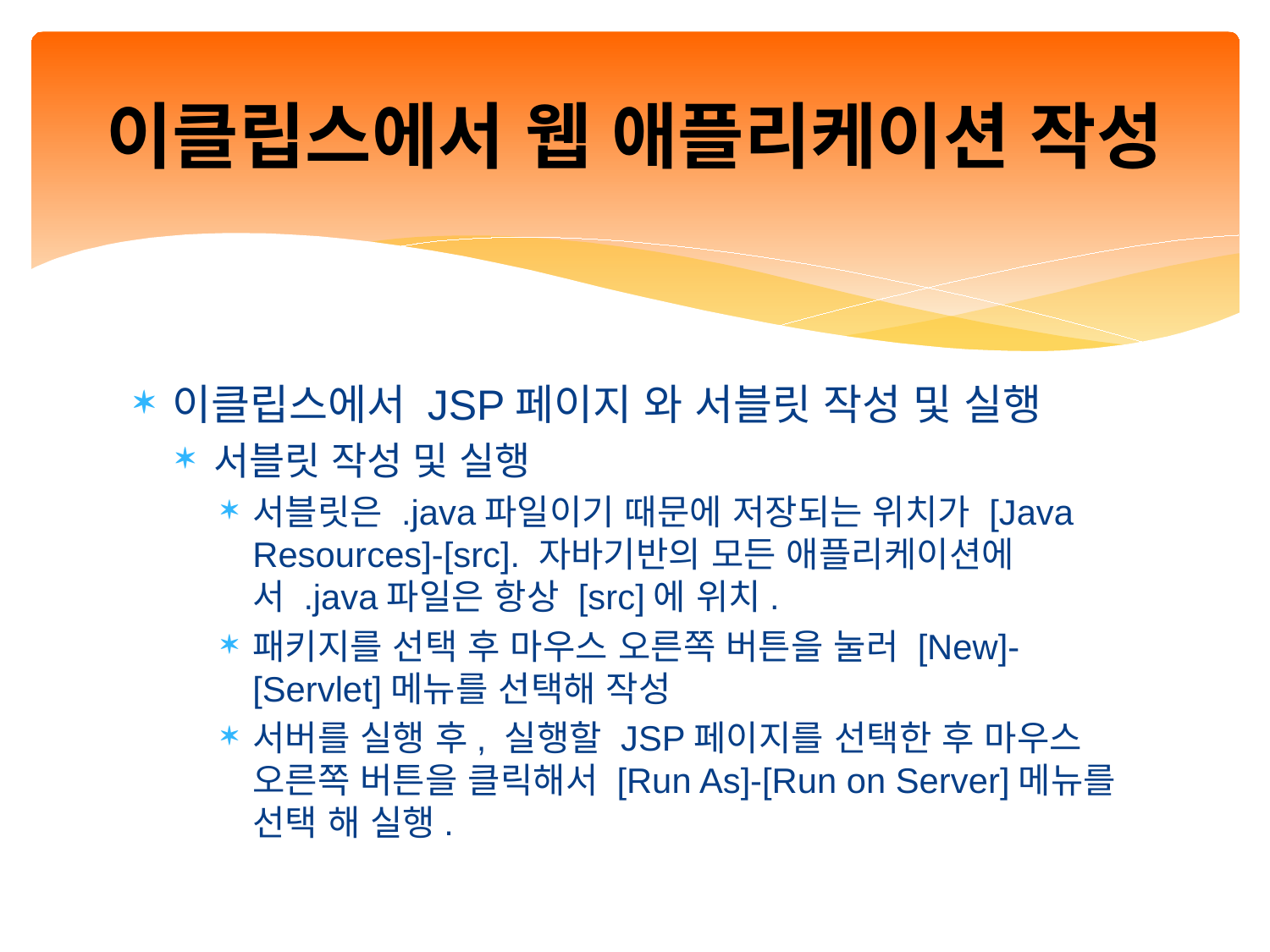

# 이클립스에서 웹 애플리케이션 작성
이클립스에서 JSP페이지 와 서블릿 작성 및 실행
서블릿 작성 및 실행
서블릿은 .java파일이기 때문에 저장되는 위치가 [Java Resources]-[src]. 자바기반의 모든 애플리케이션에서 .java파일은 항상 [src]에 위치.
패키지를 선택 후 마우스 오른쪽 버튼을 눌러 [New]-[Servlet]메뉴를 선택해 작성
서버를 실행 후, 실행할 JSP페이지를 선택한 후 마우스 오른쪽 버튼을 클릭해서 [Run As]-[Run on Server]메뉴를 선택 해 실행.